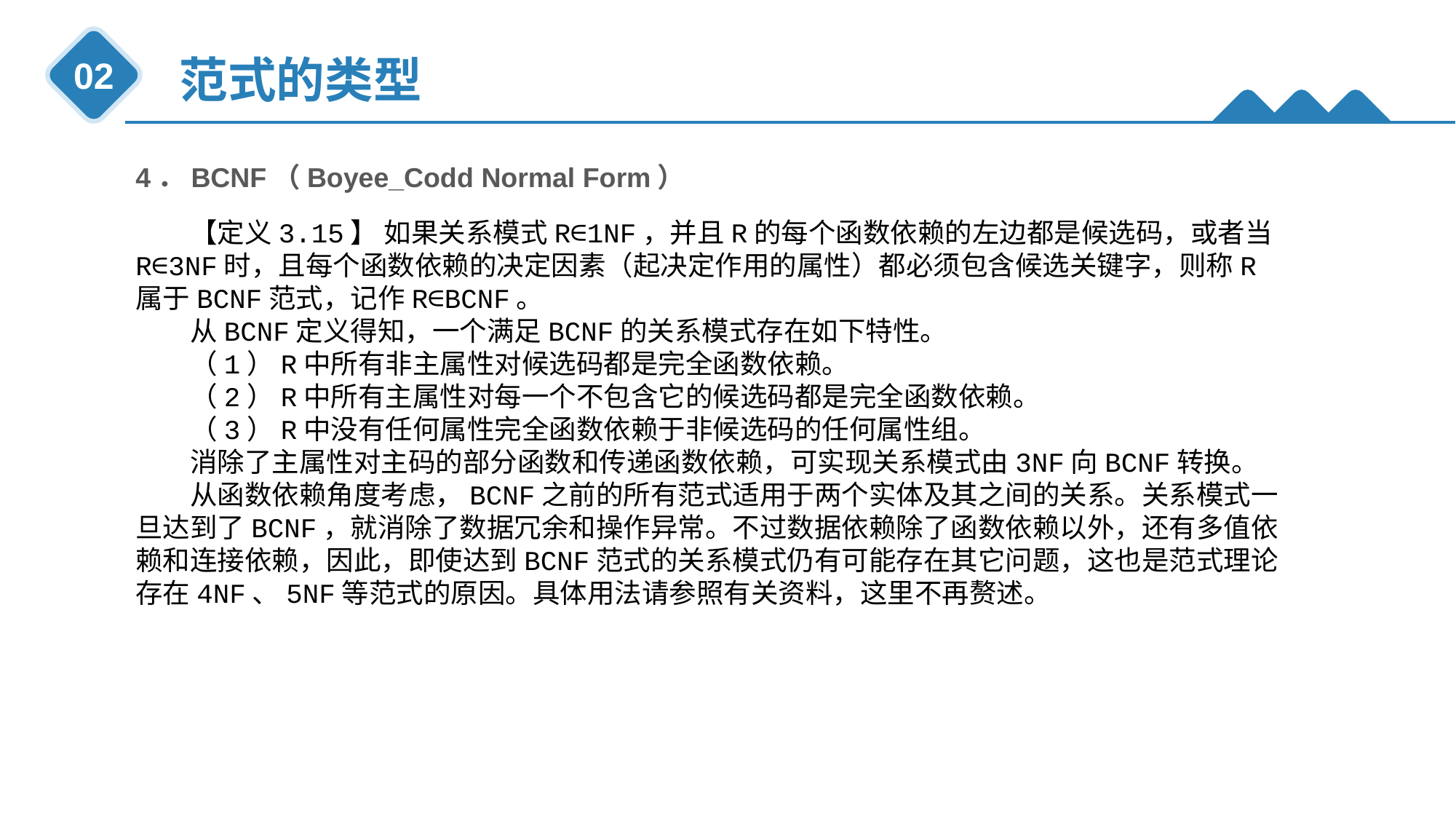

范式的类型
02

4．BCNF（Boyee_Codd Normal Form）
【定义3.15】 如果关系模式R∈1NF，并且R的每个函数依赖的左边都是候选码，或者当R∈3NF时，且每个函数依赖的决定因素（起决定作用的属性）都必须包含候选关键字，则称R属于BCNF范式，记作R∈BCNF。
从BCNF定义得知，一个满足BCNF的关系模式存在如下特性。
（1）R中所有非主属性对候选码都是完全函数依赖。
（2）R中所有主属性对每一个不包含它的候选码都是完全函数依赖。
（3）R中没有任何属性完全函数依赖于非候选码的任何属性组。
消除了主属性对主码的部分函数和传递函数依赖，可实现关系模式由3NF向BCNF转换。
从函数依赖角度考虑，BCNF之前的所有范式适用于两个实体及其之间的关系。关系模式一旦达到了BCNF，就消除了数据冗余和操作异常。不过数据依赖除了函数依赖以外，还有多值依赖和连接依赖，因此，即使达到BCNF范式的关系模式仍有可能存在其它问题，这也是范式理论存在4NF、5NF等范式的原因。具体用法请参照有关资料，这里不再赘述。